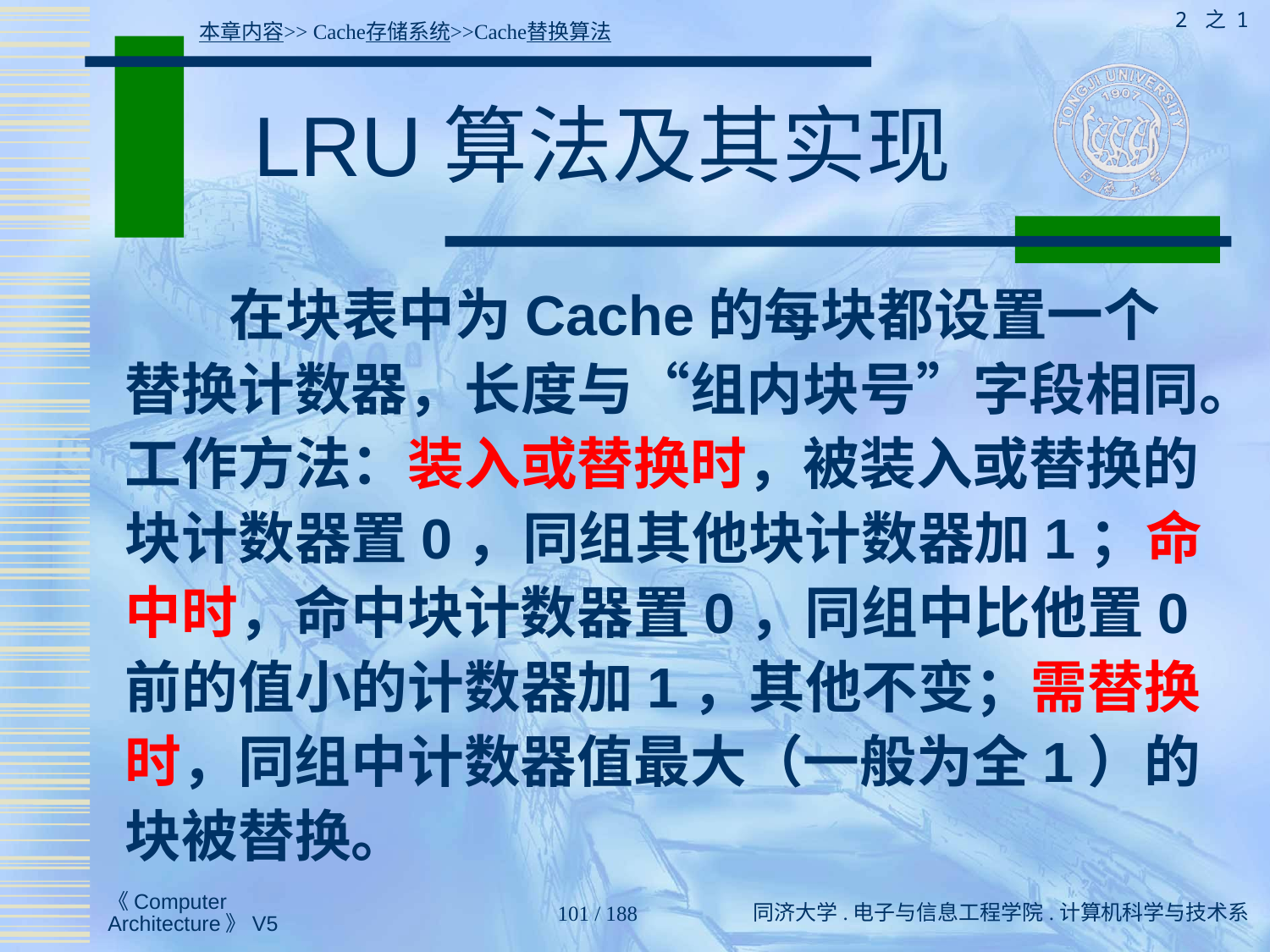

2 之 1
本章内容>> Cache存储系统>>Cache替换算法
# LRU算法及其实现
       在块表中为Cache的每块都设置一个替换计数器，长度与“组内块号”字段相同。工作方法：装入或替换时，被装入或替换的块计数器置0，同组其他块计数器加1；命中时，命中块计数器置0，同组中比他置0前的值小的计数器加1，其他不变；需替换时，同组中计数器值最大（一般为全1）的块被替换。